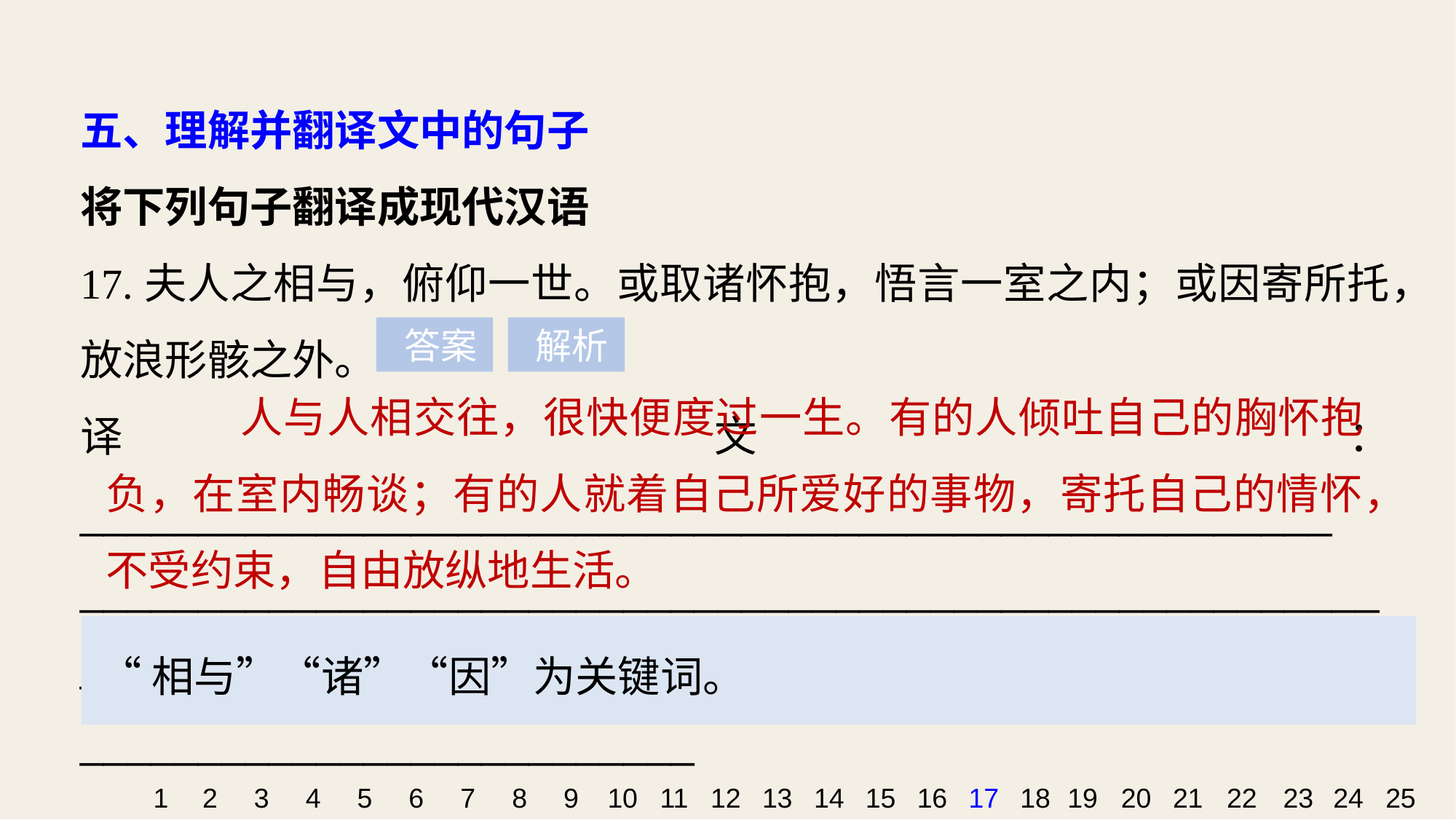

五、理解并翻译文中的句子
将下列句子翻译成现代汉语
17.夫人之相与，俯仰一世。或取诸怀抱，悟言一室之内；或因寄所托，放浪形骸之外。
译文： _____________________________________________________
_____________________________________________________________
__________________________
 答案
 解析
            人与人相交往，很快便度过一生。有的人倾吐自己的胸怀抱负，在室内畅谈；有的人就着自己所爱好的事物，寄托自己的情怀，不受约束，自由放纵地生活。

“相与”“诸”“因”为关键词。
1
2
3
4
5
6
7
8
9
10
11
12
13
14
15
16
17
18
19
20
21
22
23
24
25